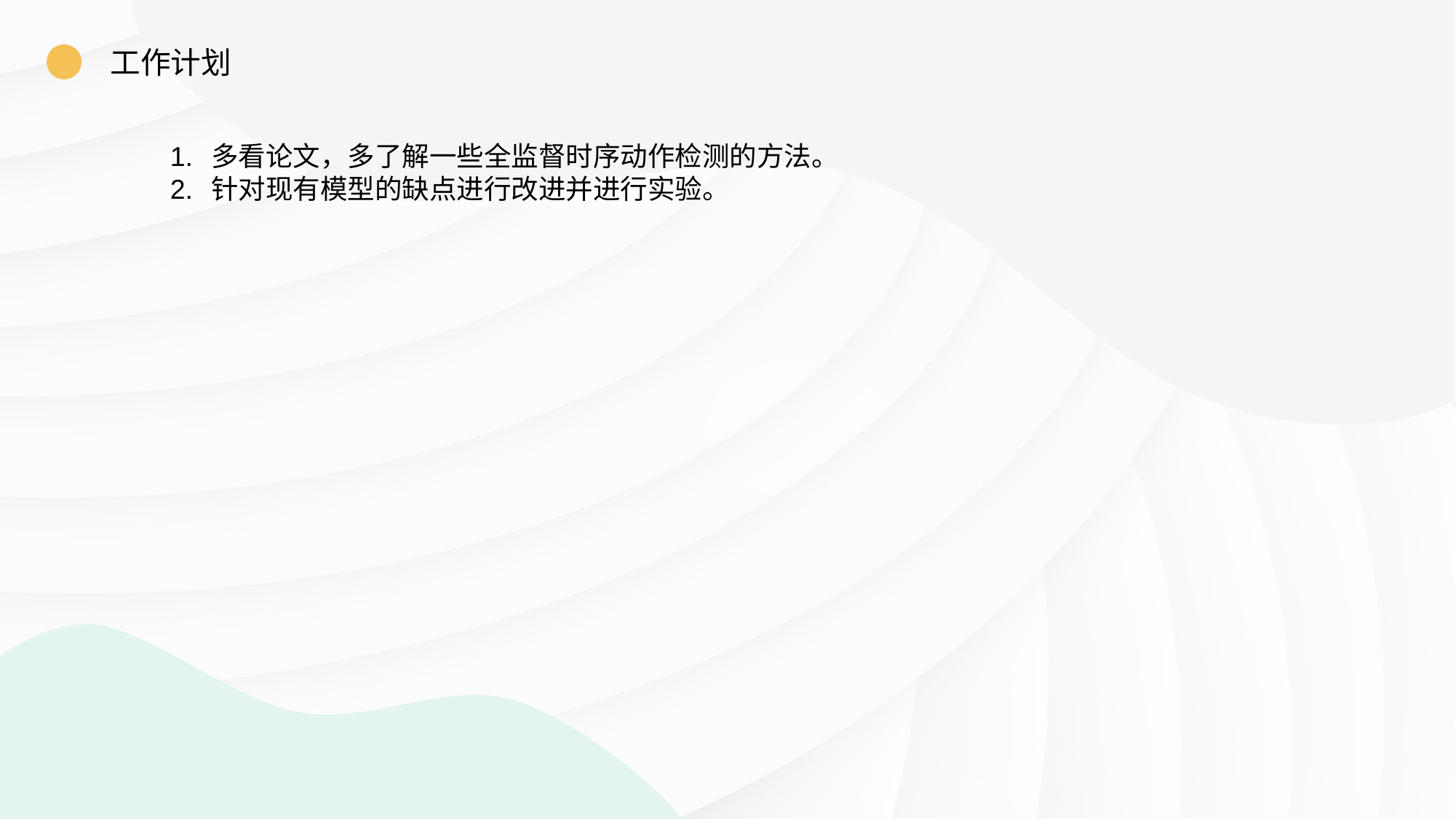

工作计划

多看论文，多了解一些全监督时序动作检测的方法。
针对现有模型的缺点进行改进并进行实验。